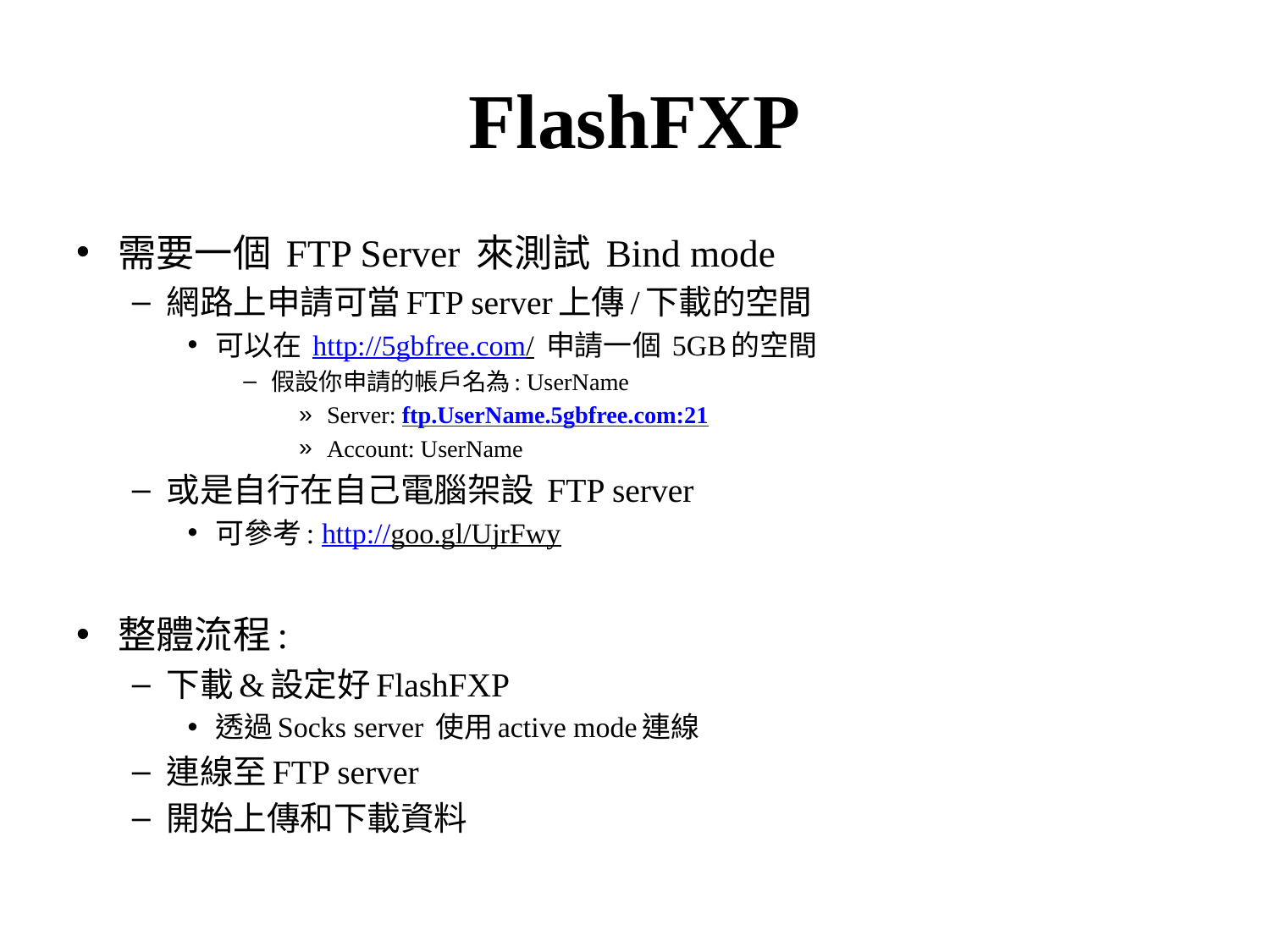

# FlashFXP
需要一個 FTP Server 來測試 Bind mode
網路上申請可當FTP server上傳/下載的空間
可以在 http://5gbfree.com/ 申請一個 5GB的空間
假設你申請的帳戶名為: UserName
Server: ftp.UserName.5gbfree.com:21
Account: UserName
或是自行在自己電腦架設 FTP server
可參考: http://goo.gl/UjrFwy

整體流程:
下載&設定好FlashFXP
透過Socks server 使用active mode連線
連線至FTP server
開始上傳和下載資料